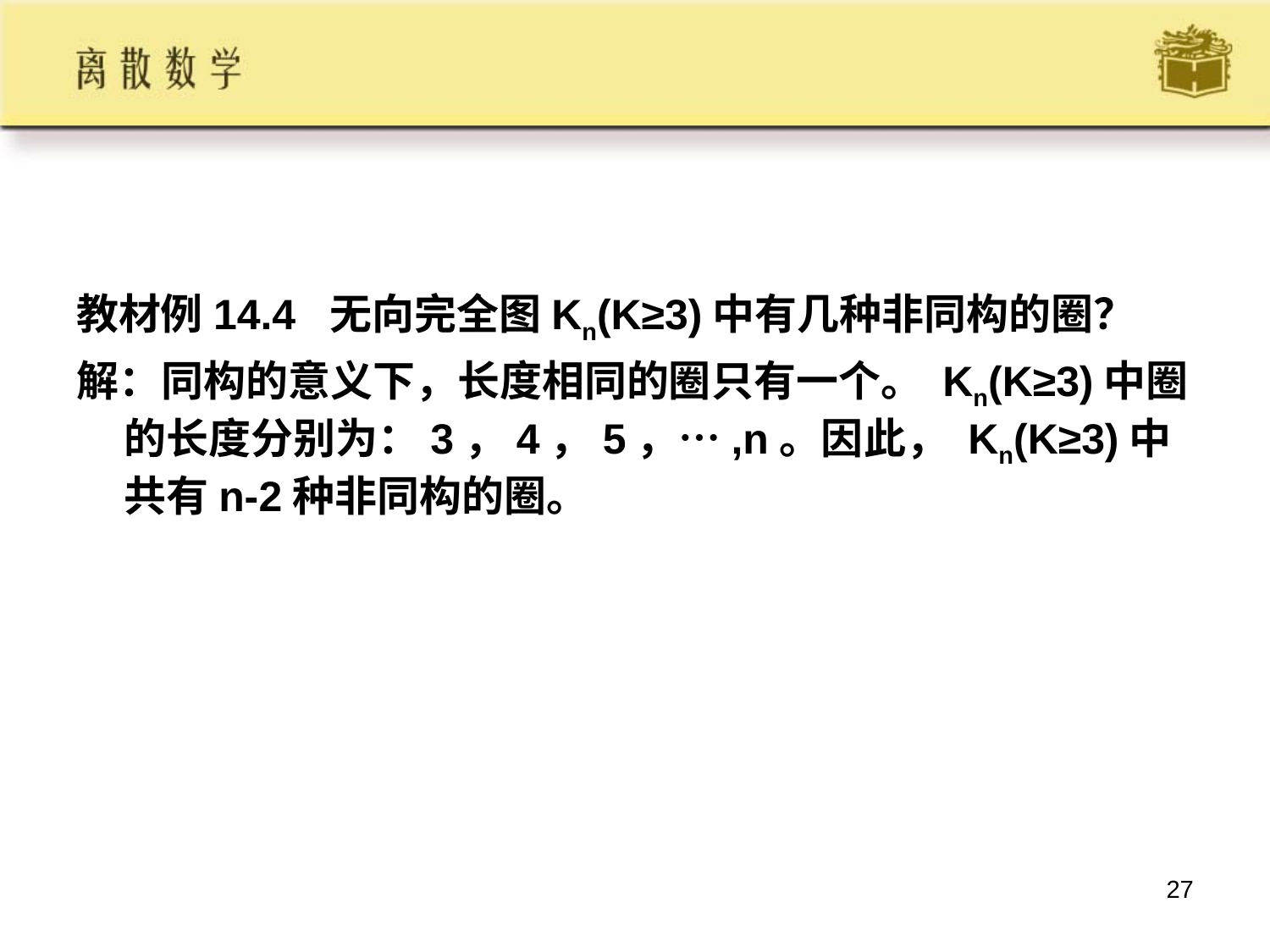

教材例14.4  无向完全图Kn(K≥3)中有几种非同构的圈？
解：同构的意义下，长度相同的圈只有一个。 Kn(K≥3)中圈的长度分别为：3，4，5，…,n。因此， Kn(K≥3)中共有n-2种非同构的圈。

27